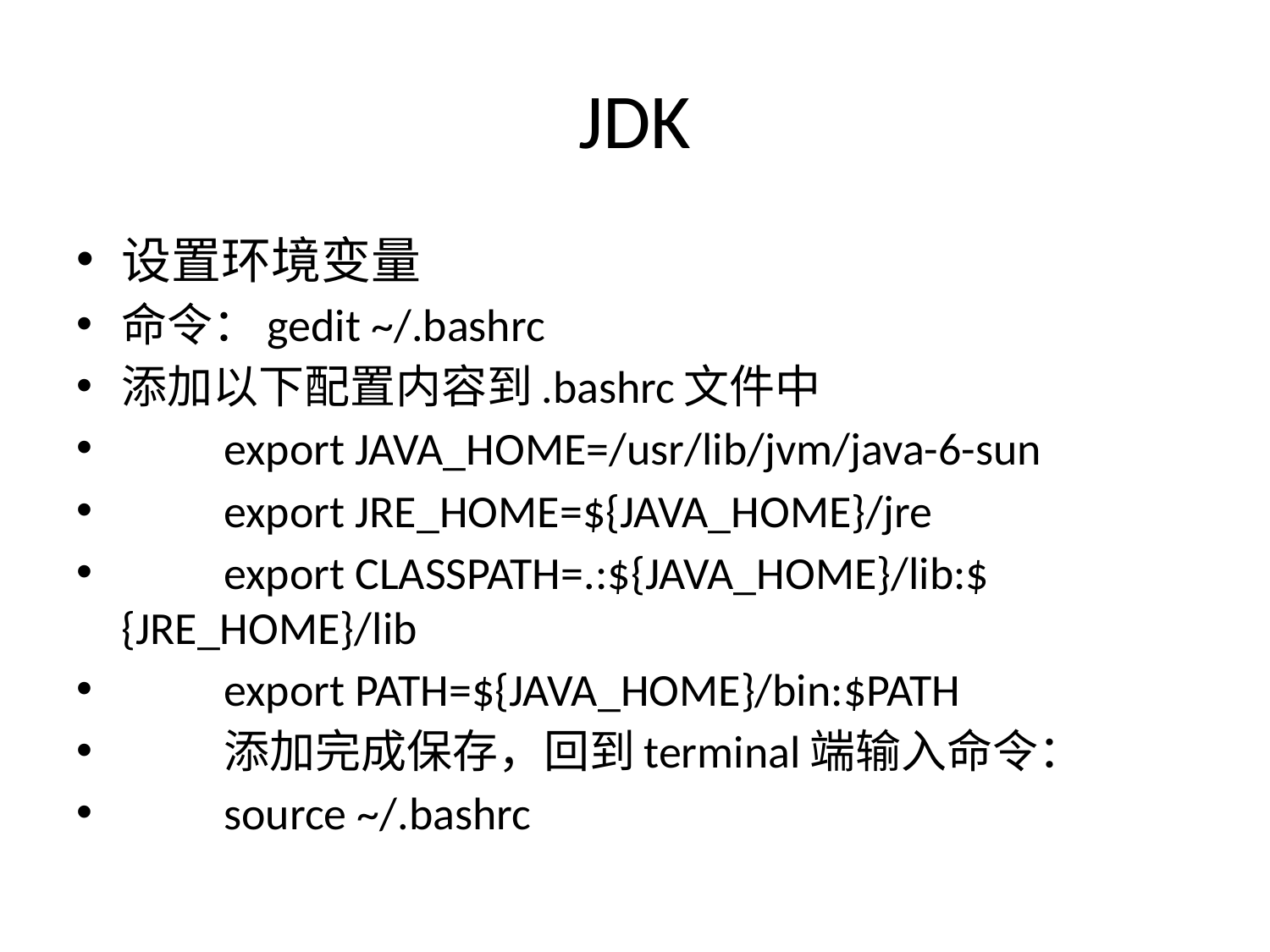

# JDK
设置环境变量
命令：gedit ~/.bashrc
添加以下配置内容到.bashrc文件中
	export JAVA_HOME=/usr/lib/jvm/java-6-sun
	export JRE_HOME=${JAVA_HOME}/jre
	export CLASSPATH=.:${JAVA_HOME}/lib:${JRE_HOME}/lib
	export PATH=${JAVA_HOME}/bin:$PATH
	添加完成保存，回到terminal端输入命令：
	source ~/.bashrc